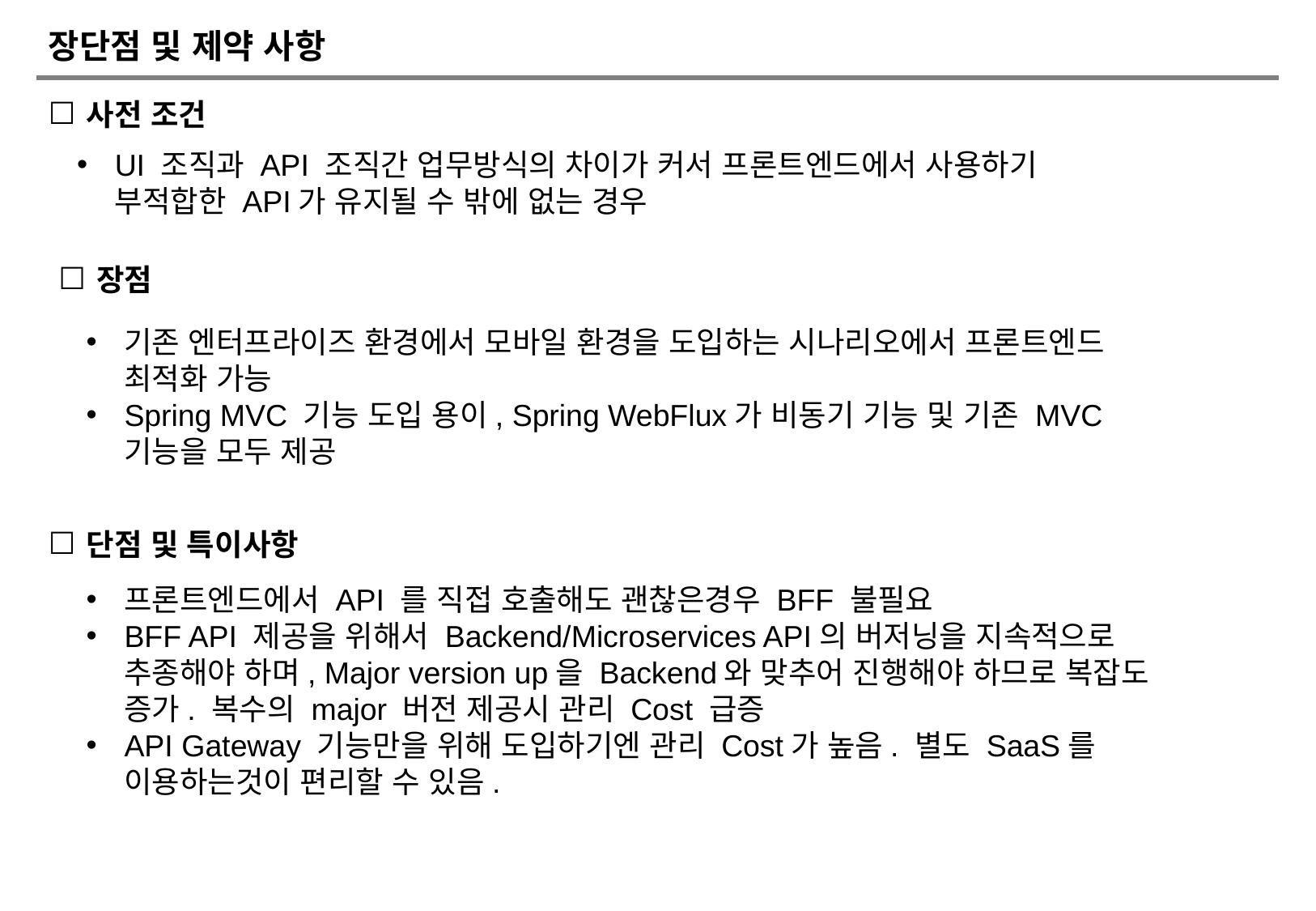

# 장단점 및 제약 사항
사전 조건
UI 조직과 API 조직간 업무방식의 차이가 커서 프론트엔드에서 사용하기 부적합한 API가 유지될 수 밖에 없는 경우
장점
기존 엔터프라이즈 환경에서 모바일 환경을 도입하는 시나리오에서 프론트엔드 최적화 가능
Spring MVC 기능 도입 용이, Spring WebFlux가 비동기 기능 및 기존 MVC 기능을 모두 제공
단점 및 특이사항
프론트엔드에서 API 를 직접 호출해도 괜찮은경우 BFF 불필요
BFF API 제공을 위해서 Backend/Microservices API의 버저닝을 지속적으로 추종해야 하며, Major version up을 Backend와 맞추어 진행해야 하므로 복잡도 증가. 복수의 major 버전 제공시 관리 Cost 급증
API Gateway 기능만을 위해 도입하기엔 관리 Cost가 높음. 별도 SaaS를 이용하는것이 편리할 수 있음.